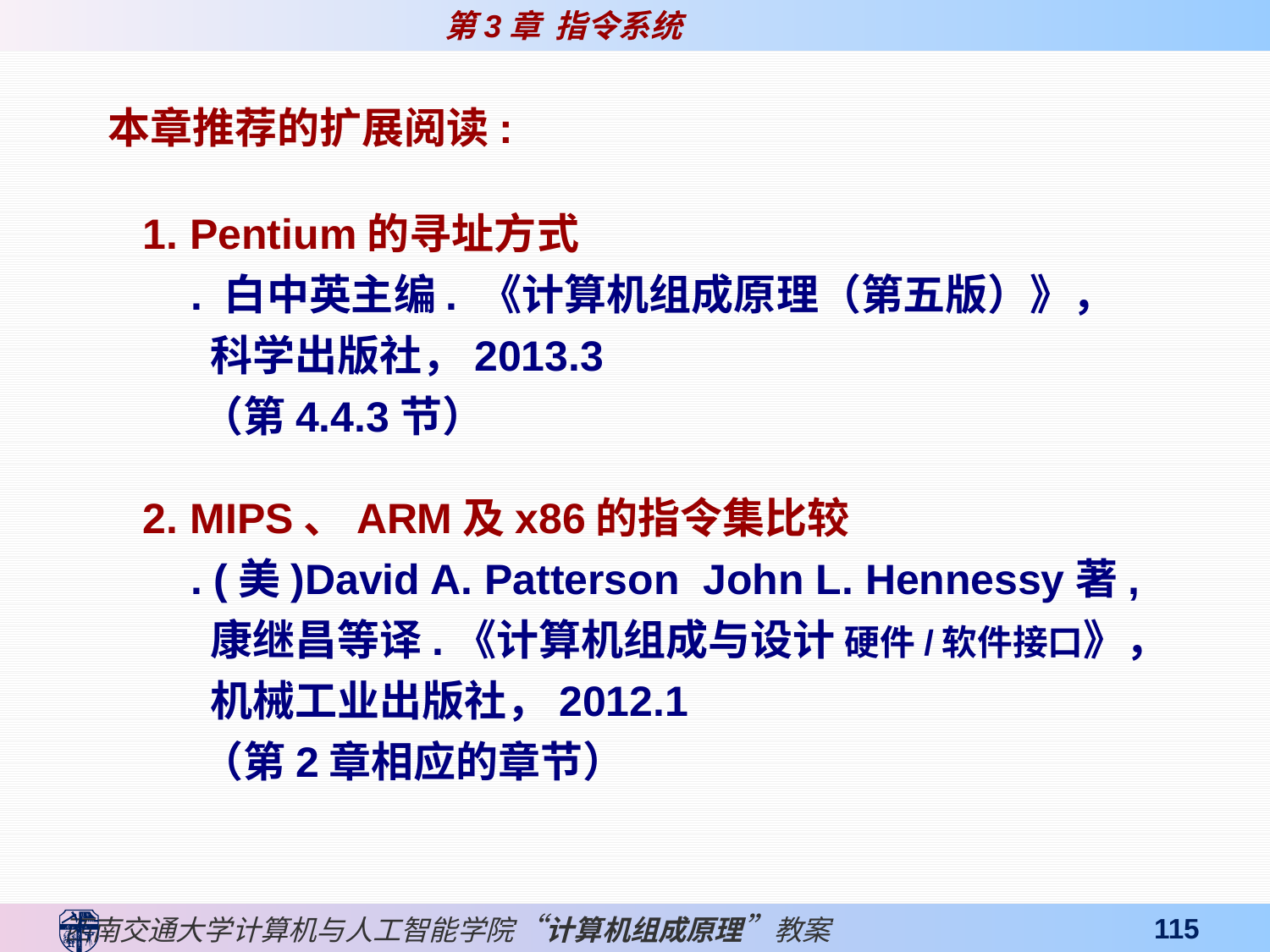

本章推荐的扩展阅读:
1. Pentium的寻址方式
    . 白中英主编. 《计算机组成原理（第五版）》，
      科学出版社，2013.3
     （第4.4.3节）

2. MIPS、ARM及x86的指令集比较
    . (美)David A. Patterson  John L. Hennessy著,
      康继昌等译.《计算机组成与设计 硬件/软件接口》，
      机械工业出版社，2012.1
     （第2章相应的章节）